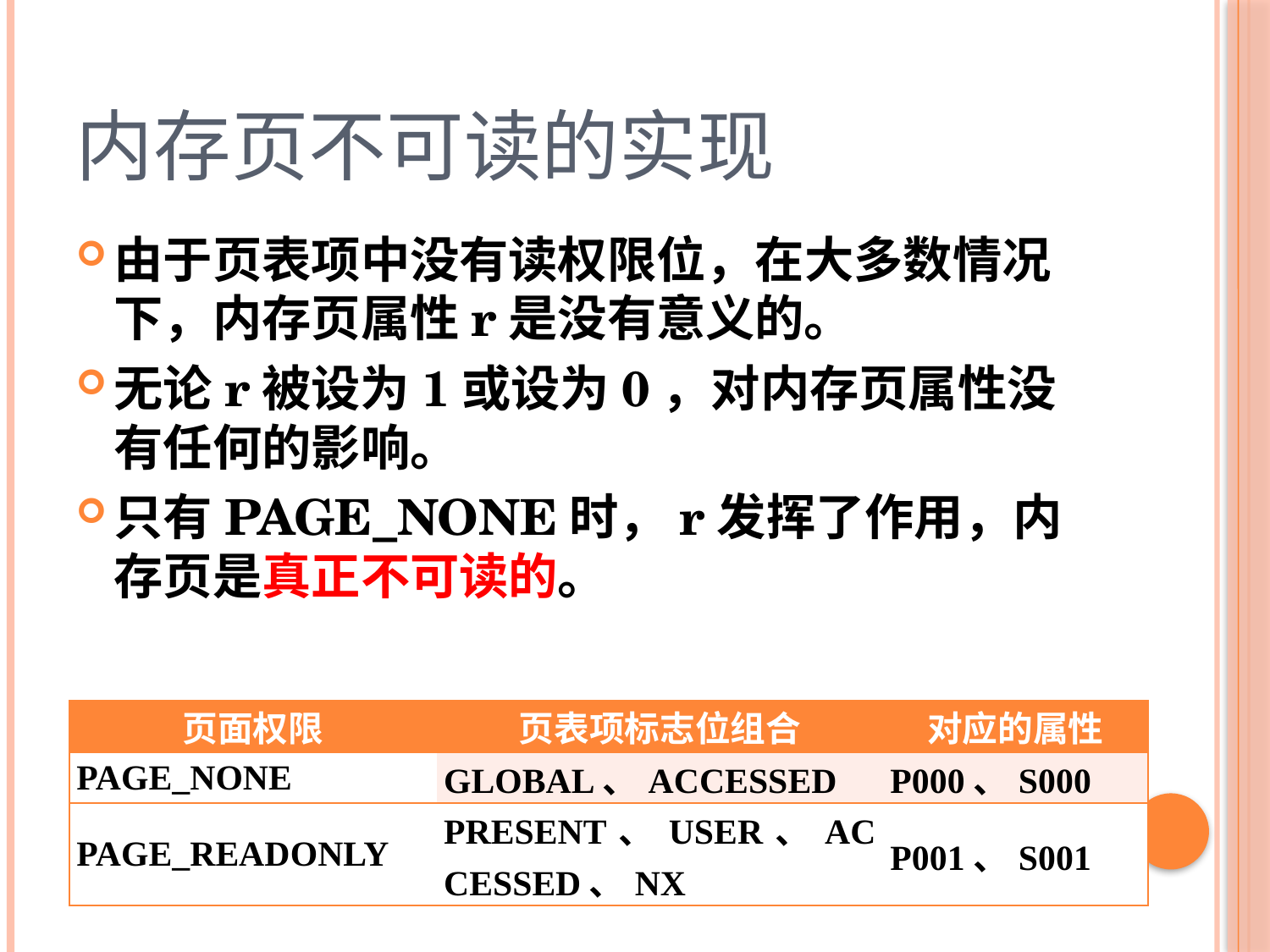

# 内存页不可读的实现
由于页表项中没有读权限位，在大多数情况下，内存页属性r是没有意义的。
无论r被设为1或设为0，对内存页属性没有任何的影响。
只有PAGE_NONE时，r发挥了作用，内存页是真正不可读的。
| 页面权限 | 页表项标志位组合 | 对应的属性 |
| --- | --- | --- |
| PAGE\_NONE | GLOBAL、ACCESSED | P000、S000 |
| PAGE\_READONLY | PRESENT、USER、ACCESSED、NX | P001、S001 |